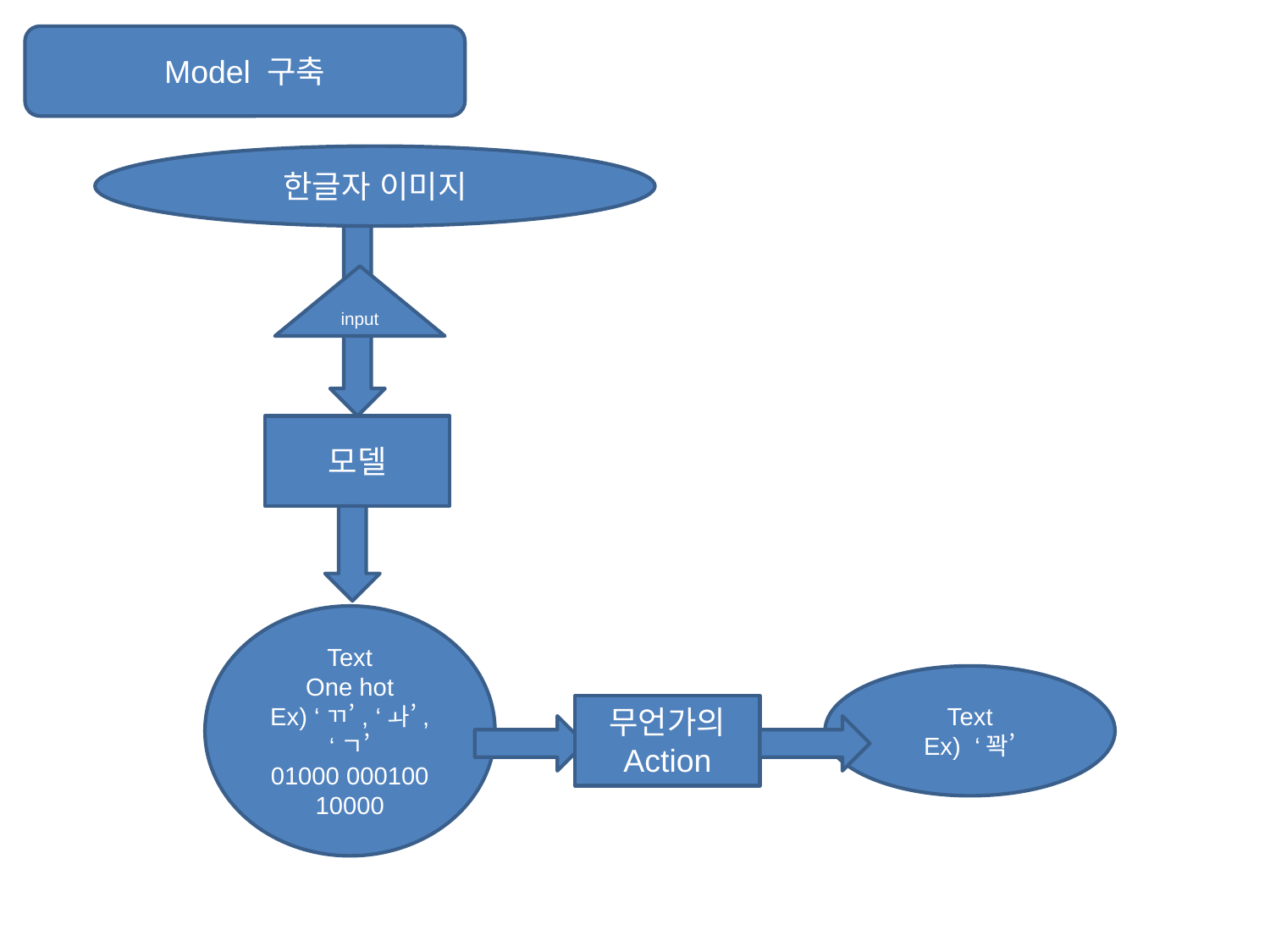

Model 구축
한글자 이미지
input

모델

Text
One hot
Ex) ‘ㄲ’, ‘ㅘ’, ‘ㄱ’
01000 000100 10000
Text
Ex)  ‘꽉’
무언가의
Action